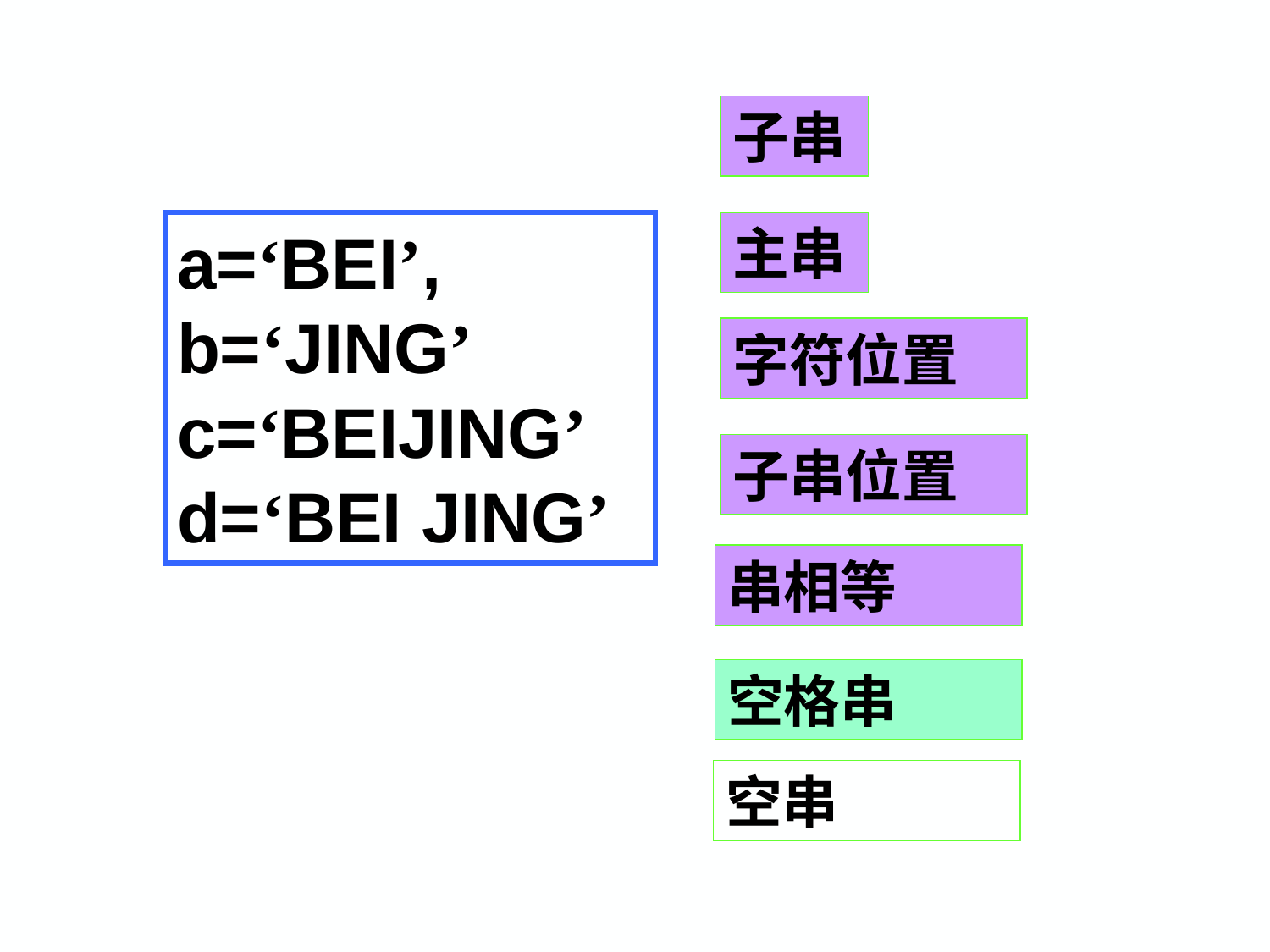

子串
a=‘BEI’,
b=‘JING’
c=‘BEIJING’
d=‘BEI JING’
主串
字符位置
子串位置
串相等
空格串
空串